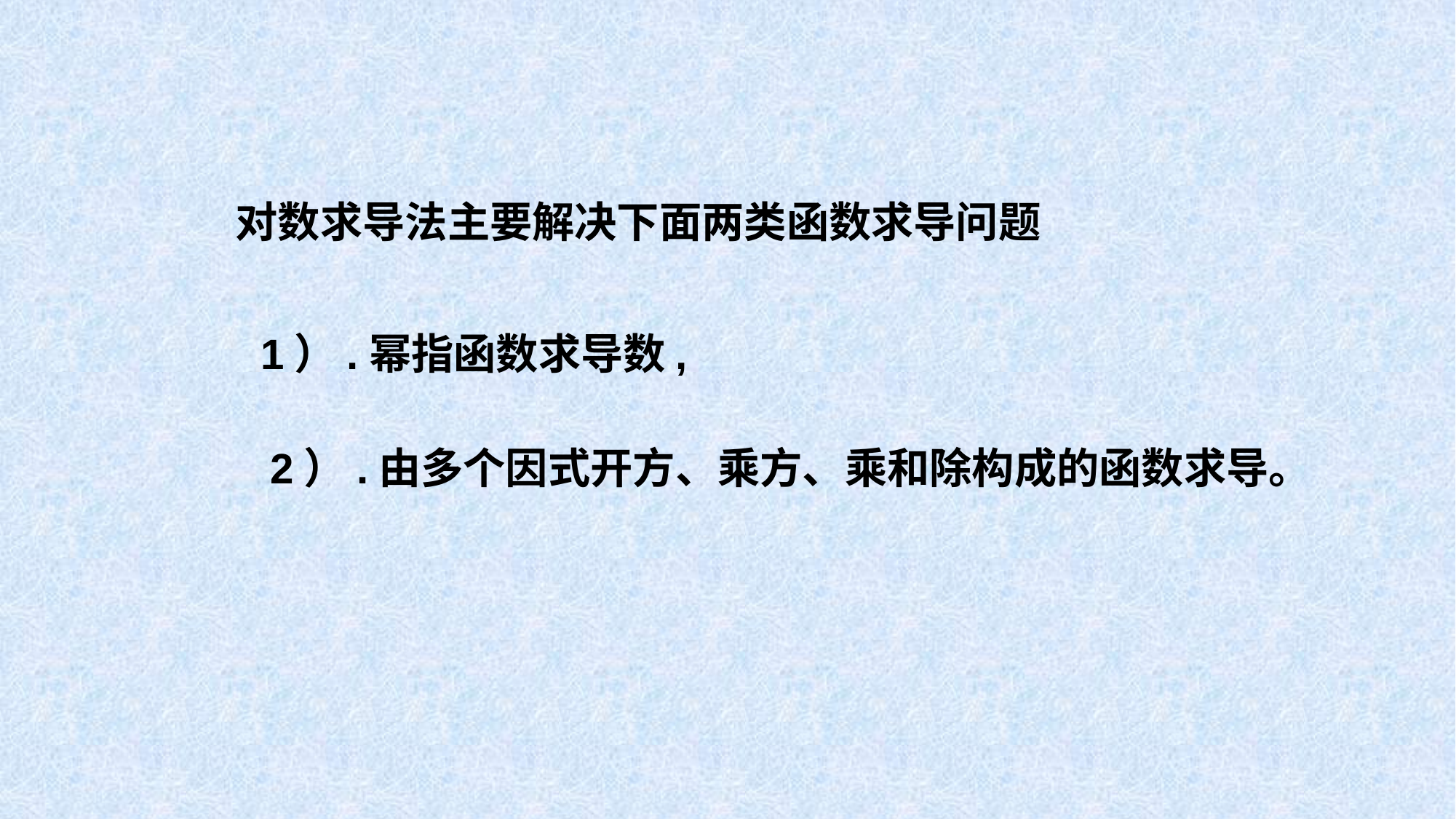

对数求导法主要解决下面两类函数求导问题
1）.幂指函数求导数,
2）.由多个因式开方、乘方、乘和除构成的函数求导。